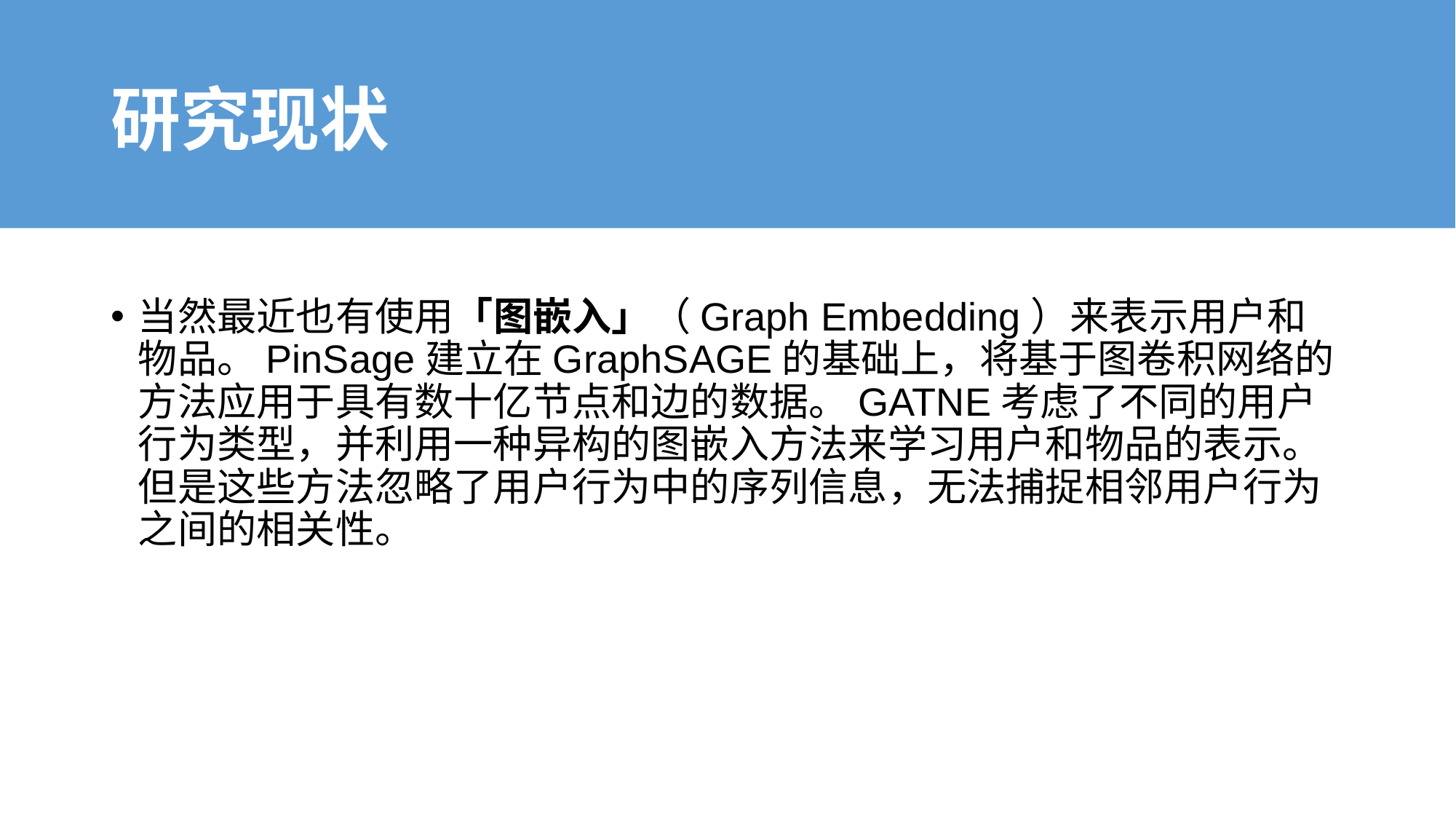

# 研究现状
当然最近也有使用「图嵌入」（Graph Embedding）来表示用户和物品。PinSage建立在GraphSAGE的基础上，将基于图卷积网络的方法应用于具有数十亿节点和边的数据。GATNE考虑了不同的用户行为类型，并利用一种异构的图嵌入方法来学习用户和物品的表示。但是这些方法忽略了用户行为中的序列信息，无法捕捉相邻用户行为之间的相关性。